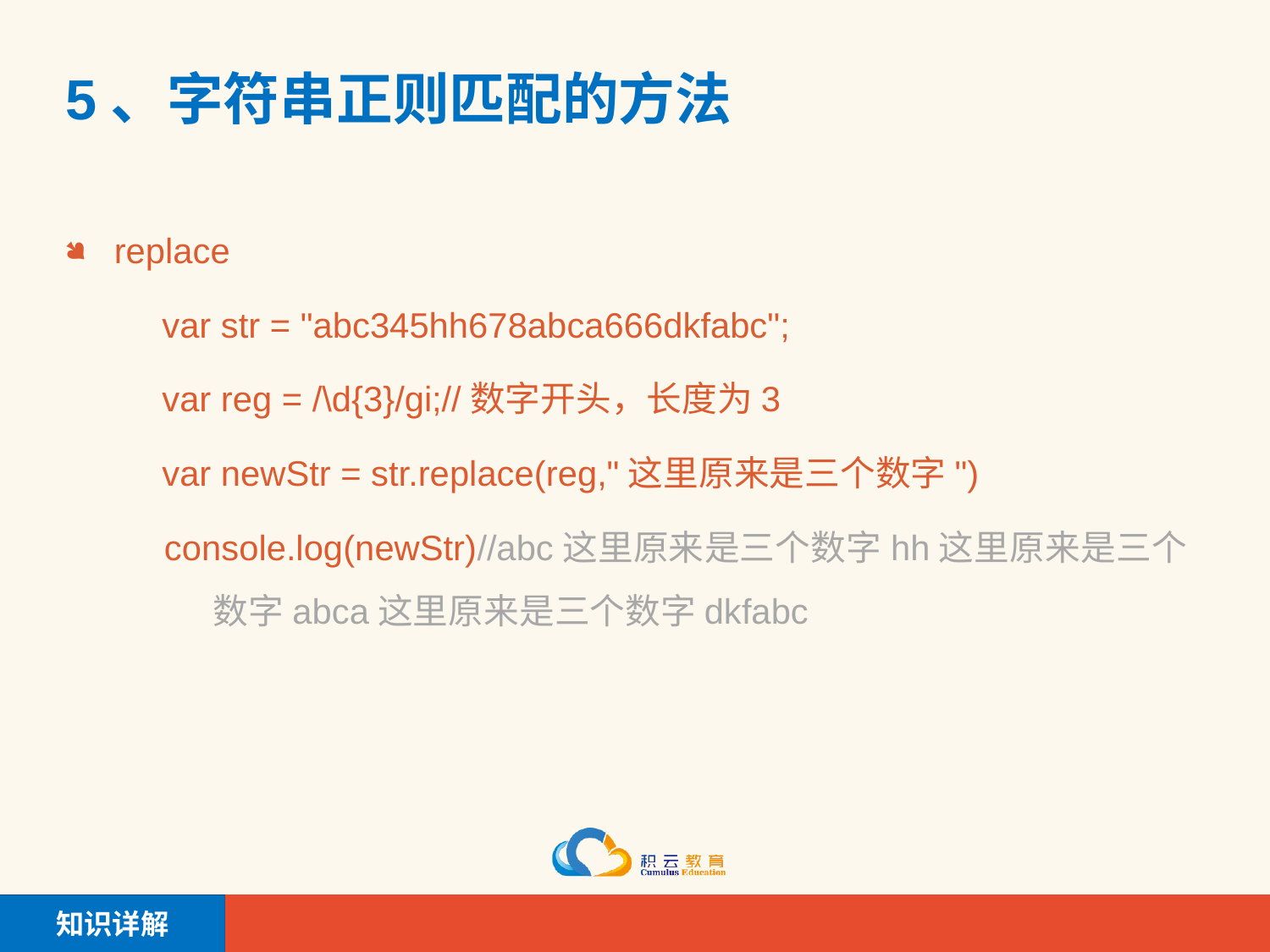

# 5、字符串正则匹配的方法
replace
          var str = "abc345hh678abca666dkfabc";
          var reg = /\d{3}/gi;//数字开头，长度为3
          var newStr = str.replace(reg,"这里原来是三个数字")
          console.log(newStr)//abc这里原来是三个数字hh这里原来是三个                      数字abca这里原来是三个数字dkfabc